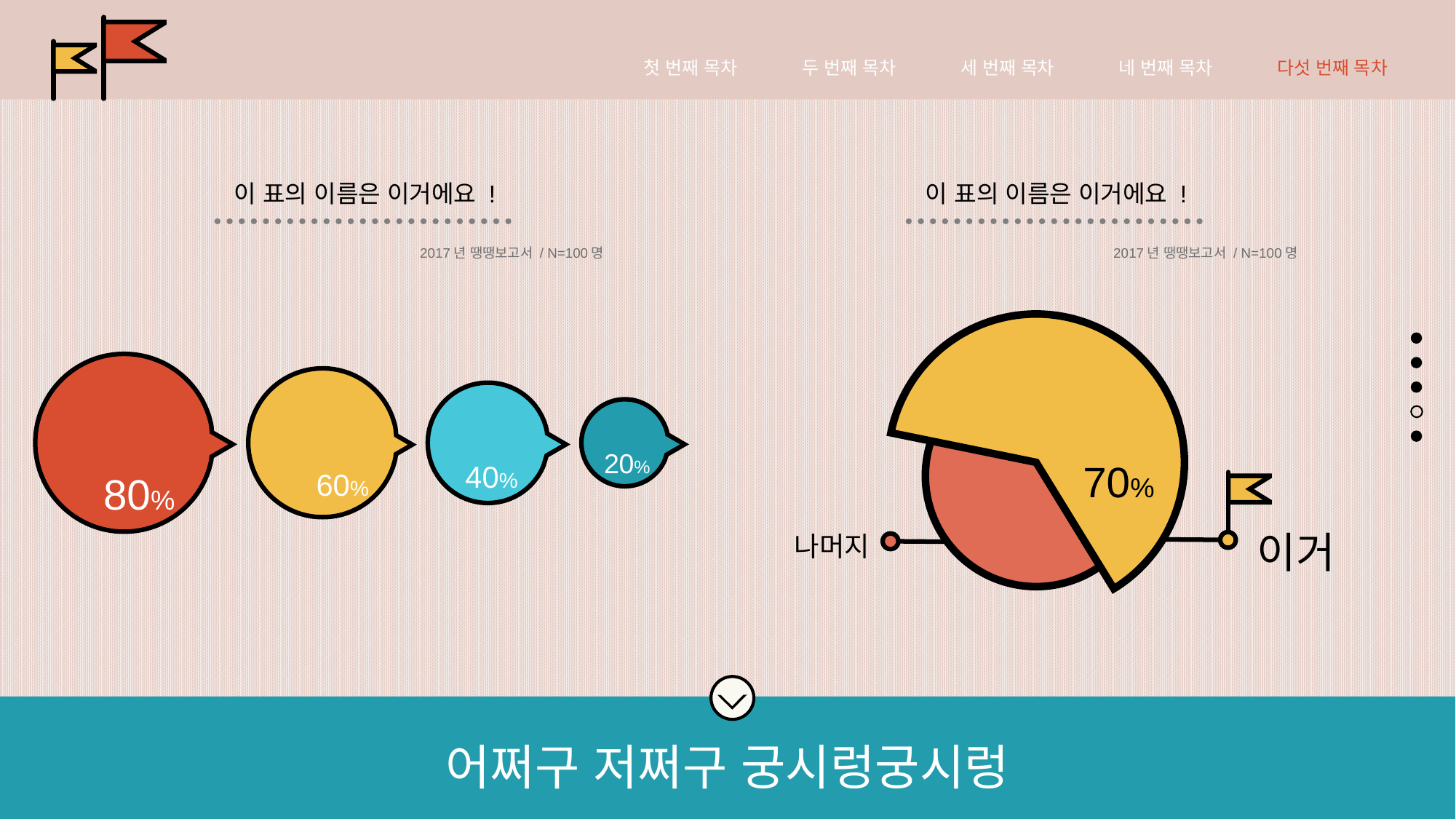

첫 번째 목차
두 번째 목차
세 번째 목차
네 번째 목차
다섯 번째 목차
이 표의 이름은 이거에요 !
이 표의 이름은 이거에요 !
2017년 땡땡보고서 / N=100명
2017년 땡땡보고서 / N=100명

80%

60%

40%

20%

70%

이거
나머지

어쩌구 저쩌구 궁시렁궁시렁